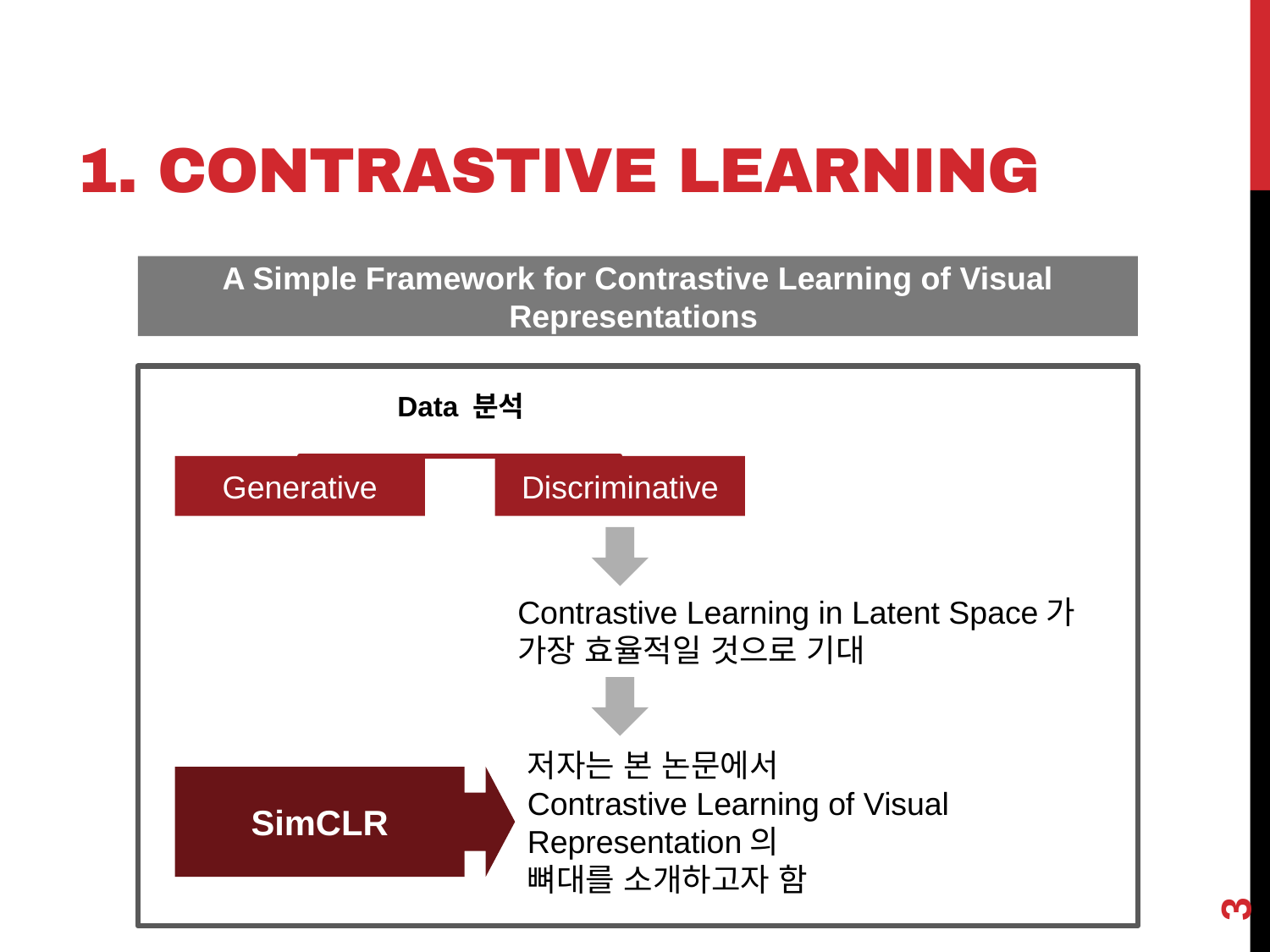

# 1. Contrastive Learning
A Simple Framework for Contrastive Learning of Visual Representations

Data 분석
Generative
Discriminative

Contrastive Learning in Latent Space가 가장 효율적일 것으로 기대

저자는 본 논문에서
Contrastive Learning of Visual
Representation의
뼈대를 소개하고자 함
SimCLR
3